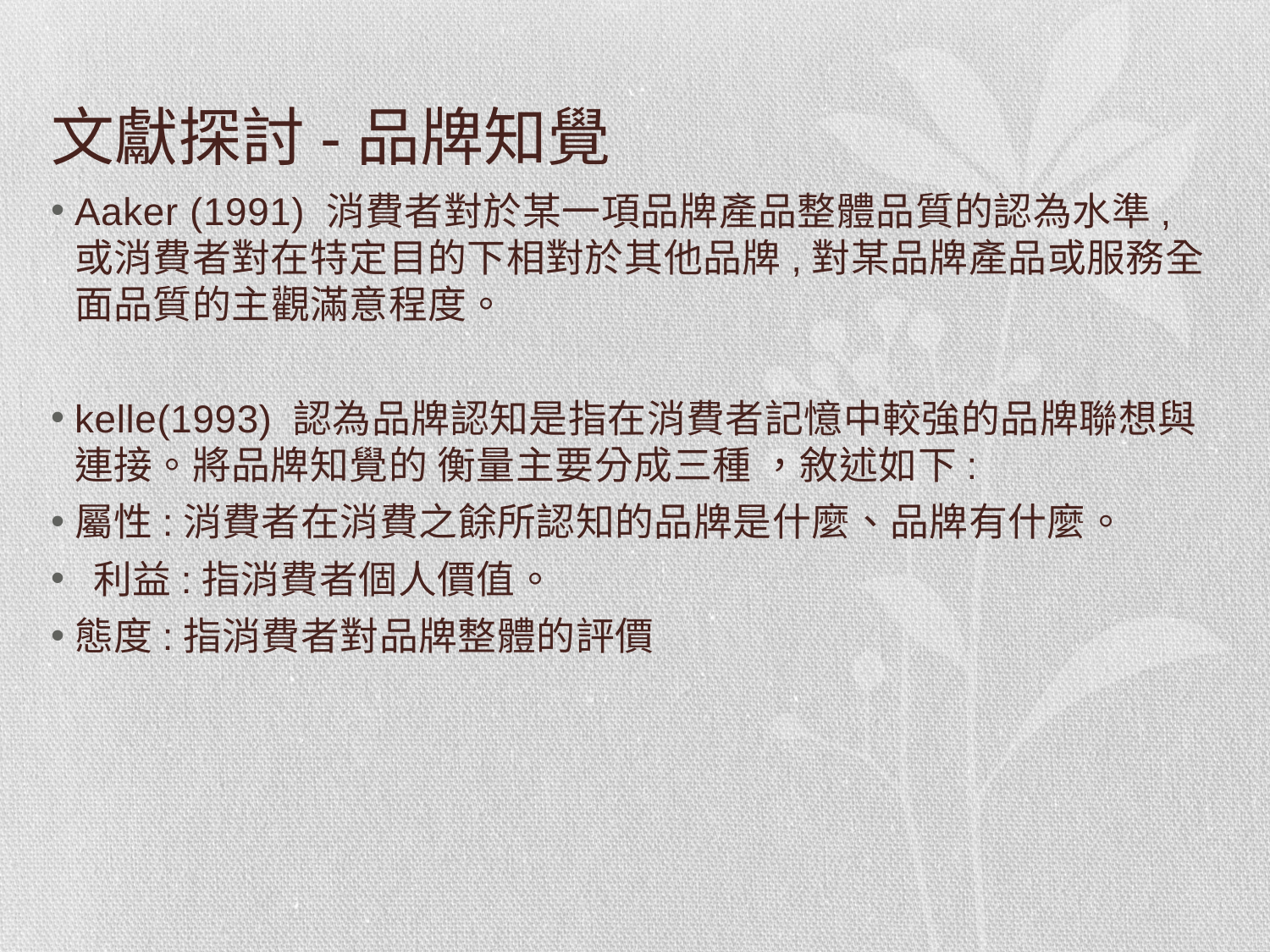

# 文獻探討-品牌知覺
Aaker (1991) 消費者對於某一項品牌產品整體品質的認為水準,或消費者對在特定目的下相對於其他品牌,對某品牌產品或服務全面品質的主觀滿意程度。

kelle(1993) 認為品牌認知是指在消費者記憶中較強的品牌聯想與連接。將品牌知覺的 衡量主要分成三種 ，敘述如下:
屬性:消費者在消費之餘所認知的品牌是什麼、品牌有什麼。
 利益:指消費者個人價值。
態度:指消費者對品牌整體的評價